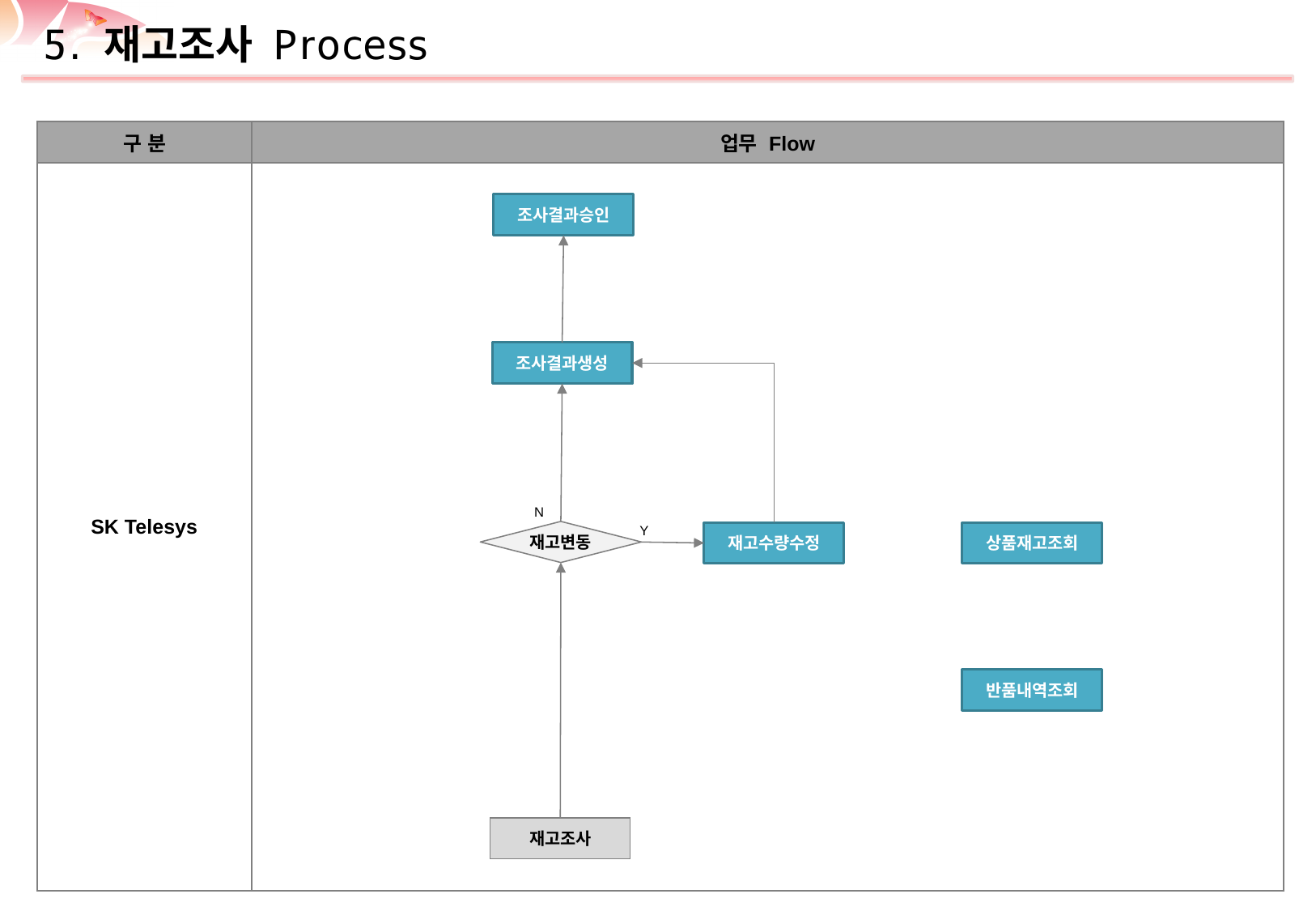

# 5. 재고조사 Process
| 구 분 | 업무 Flow |
| --- | --- |
| SK Telesys |  |
조사결과승인
조사결과생성
N
Y
재고변동
재고수량수정
상품재고조회
반품내역조회
재고조사